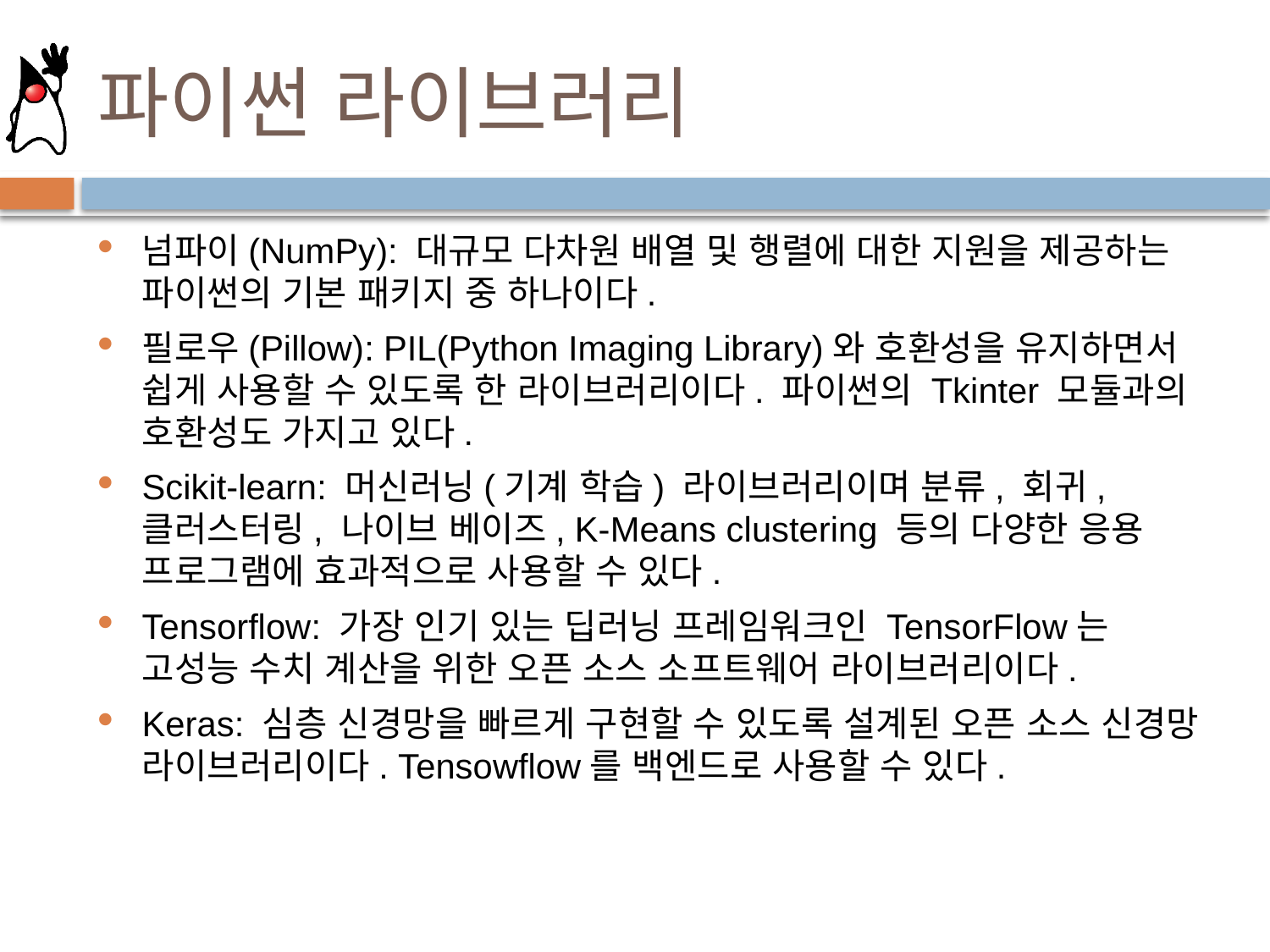

# 파이썬 라이브러리
넘파이(NumPy): 대규모 다차원 배열 및 행렬에 대한 지원을 제공하는 파이썬의 기본 패키지 중 하나이다.
필로우(Pillow): PIL(Python Imaging Library)와 호환성을 유지하면서 쉽게 사용할 수 있도록 한 라이브러리이다. 파이썬의 Tkinter 모듈과의 호환성도 가지고 있다.
Scikit-learn: 머신러닝(기계 학습) 라이브러리이며 분류, 회귀, 클러스터링, 나이브 베이즈, K-Means clustering 등의 다양한 응용 프로그램에 효과적으로 사용할 수 있다.
Tensorflow: 가장 인기 있는 딥러닝 프레임워크인 TensorFlow는 고성능 수치 계산을 위한 오픈 소스 소프트웨어 라이브러리이다.
Keras: 심층 신경망을 빠르게 구현할 수 있도록 설계된 오픈 소스 신경망 라이브러리이다. Tensowflow를 백엔드로 사용할 수 있다.